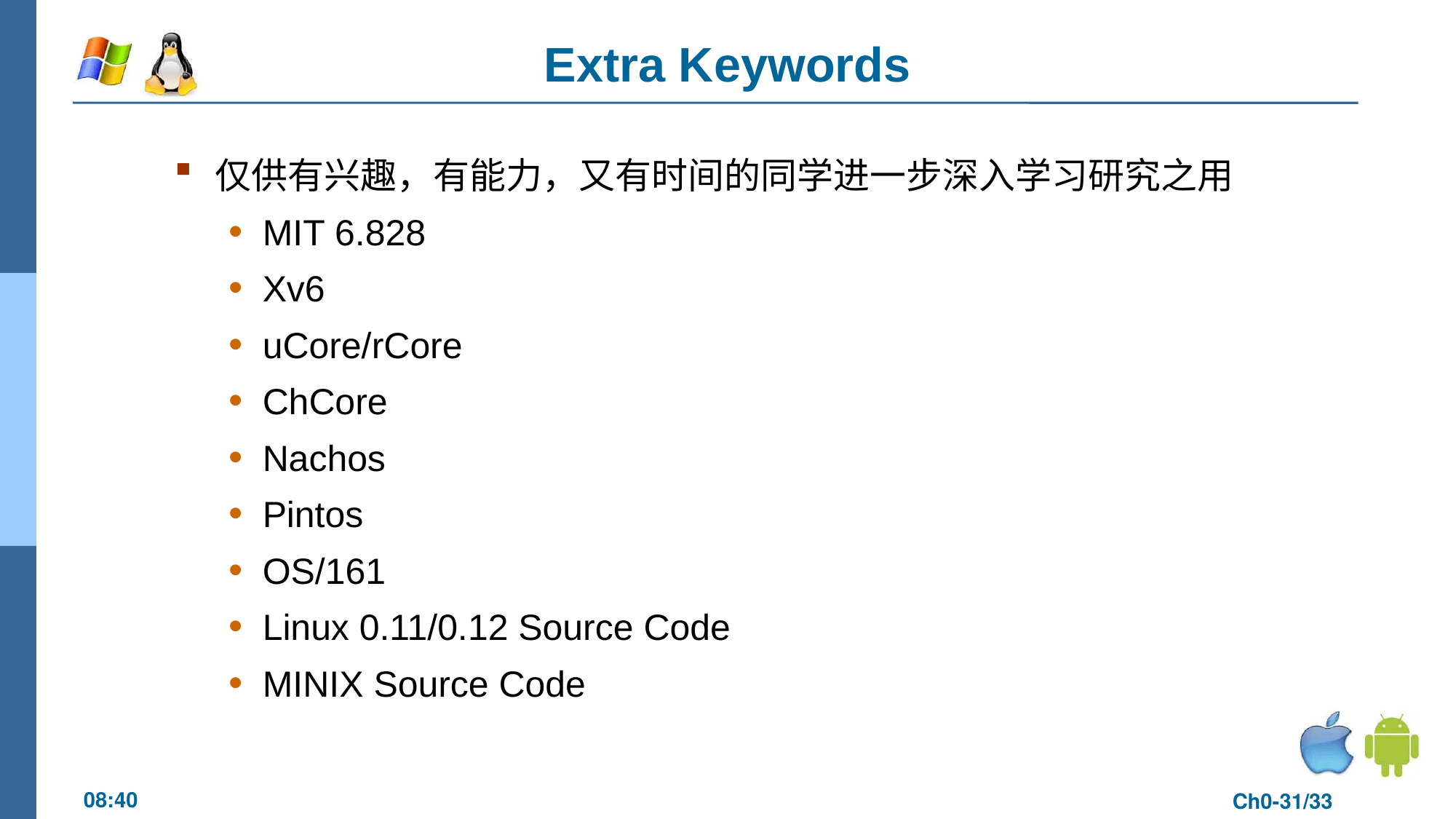

# Extra Keywords
仅供有兴趣，有能力，又有时间的同学进一步深入学习研究之用
MIT 6.828
Xv6
uCore/rCore
ChCore
Nachos
Pintos
OS/161
Linux 0.11/0.12 Source Code
MINIX Source Code